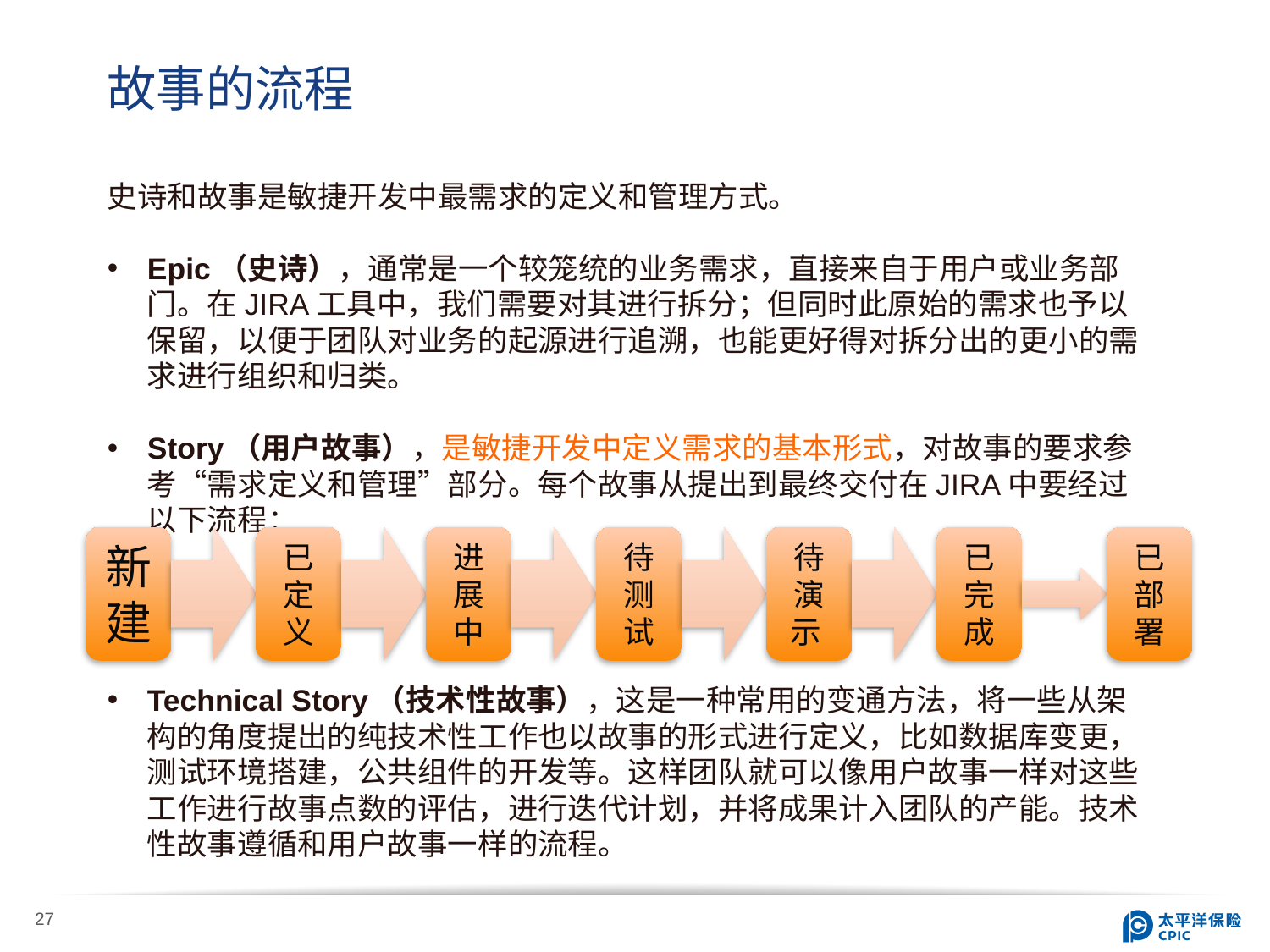

故事的流程
史诗和故事是敏捷开发中最需求的定义和管理方式。

Epic（史诗），通常是一个较笼统的业务需求，直接来自于用户或业务部门。在JIRA工具中，我们需要对其进行拆分；但同时此原始的需求也予以保留，以便于团队对业务的起源进行追溯，也能更好得对拆分出的更小的需求进行组织和归类。

Story（用户故事），是敏捷开发中定义需求的基本形式，对故事的要求参考“需求定义和管理”部分。每个故事从提出到最终交付在JIRA中要经过以下流程：

Technical Story（技术性故事），这是一种常用的变通方法，将一些从架构的角度提出的纯技术性工作也以故事的形式进行定义，比如数据库变更，测试环境搭建，公共组件的开发等。这样团队就可以像用户故事一样对这些工作进行故事点数的评估，进行迭代计划，并将成果计入团队的产能。技术性故事遵循和用户故事一样的流程。